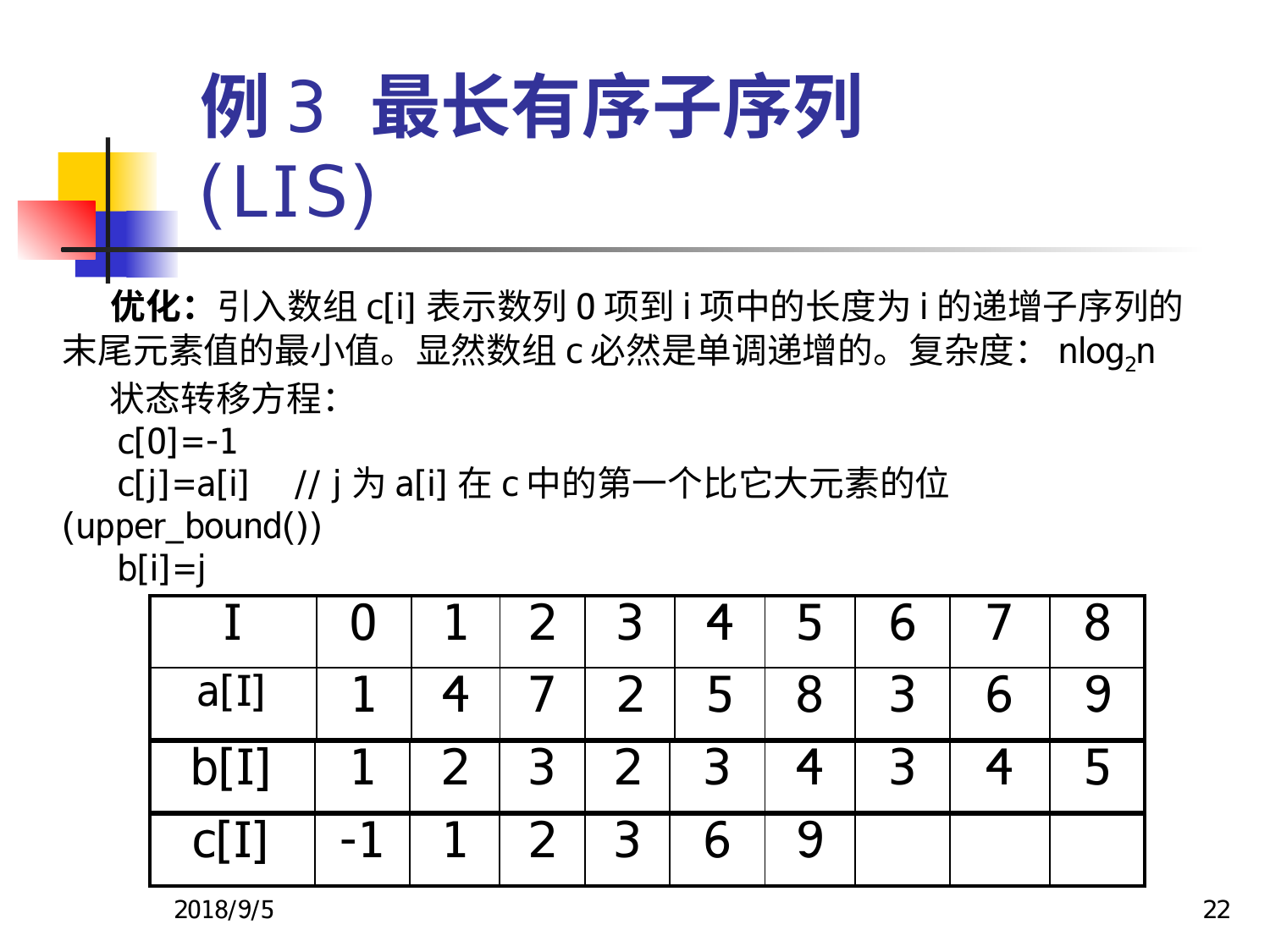

# 例3 最长有序子序列(LIS)
    优化：引入数组c[i]表示数列0项到i项中的长度为i的递增子序列的末尾元素值的最小值。显然数组c必然是单调递增的。复杂度：nlog2n
     状态转移方程：
     c[0]=-1
     c[j]=a[i]    // j为a[i]在c中的第一个比它大元素的位(upper_bound())
     b[i]=j
| I | 0 | 1 | 2 | 3 | 4 | 5 | 6 | 7 | 8 |
| --- | --- | --- | --- | --- | --- | --- | --- | --- | --- |
| a[I] | 1 | 4 | 7 | 2 | 5 | 8 | 3 | 6 | 9 |
| b[I] | 1 | 2 | 3 | 2 | 3 | 4 | 3 | 4 | 5 |
| --- | --- | --- | --- | --- | --- | --- | --- | --- | --- |
| c[I] | -1 | 1 | 2 | 3 | 6 | 9 |  |  |  |
| --- | --- | --- | --- | --- | --- | --- | --- | --- | --- |
2018/9/5
22